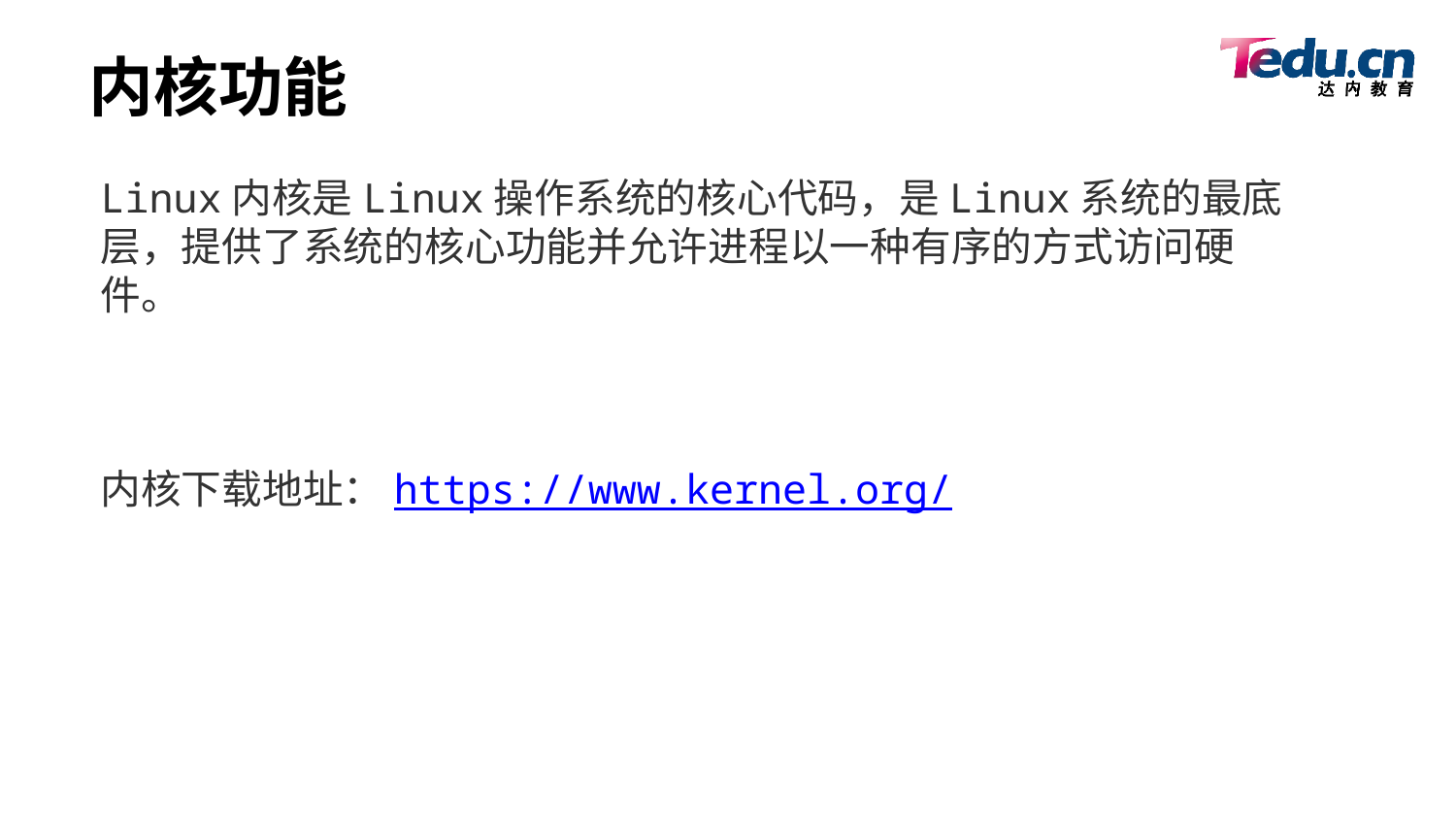

# 内核功能
Linux内核是Linux操作系统的核心代码，是Linux系统的最底层，提供了系统的核心功能并允许进程以一种有序的方式访问硬件。

内核下载地址：https://www.kernel.org/